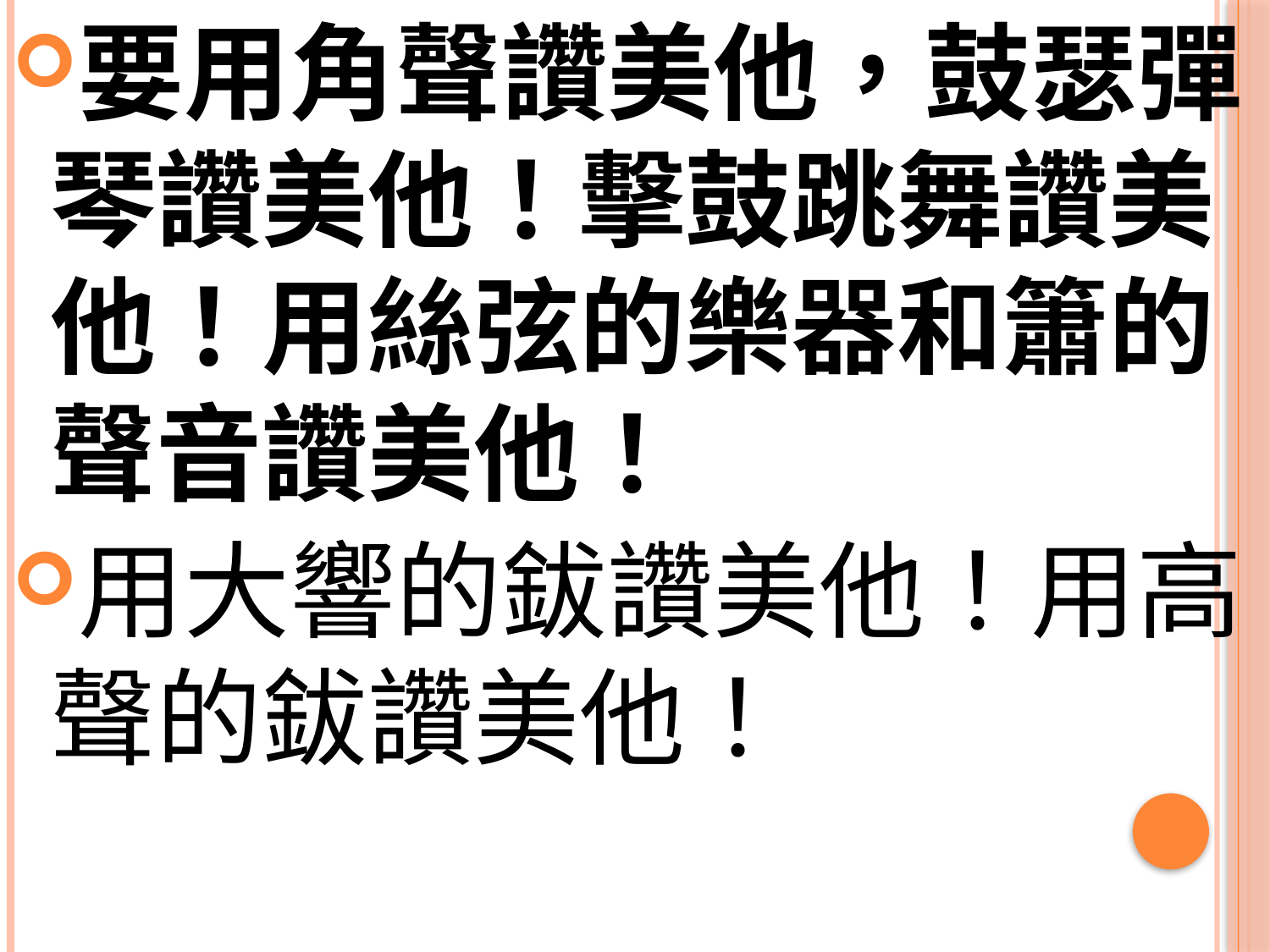

要用角聲讚美他，鼓瑟彈琴讚美他！擊鼓跳舞讚美他！用絲弦的樂器和簫的聲音讚美他！
用大響的鈸讚美他！用高聲的鈸讚美他！